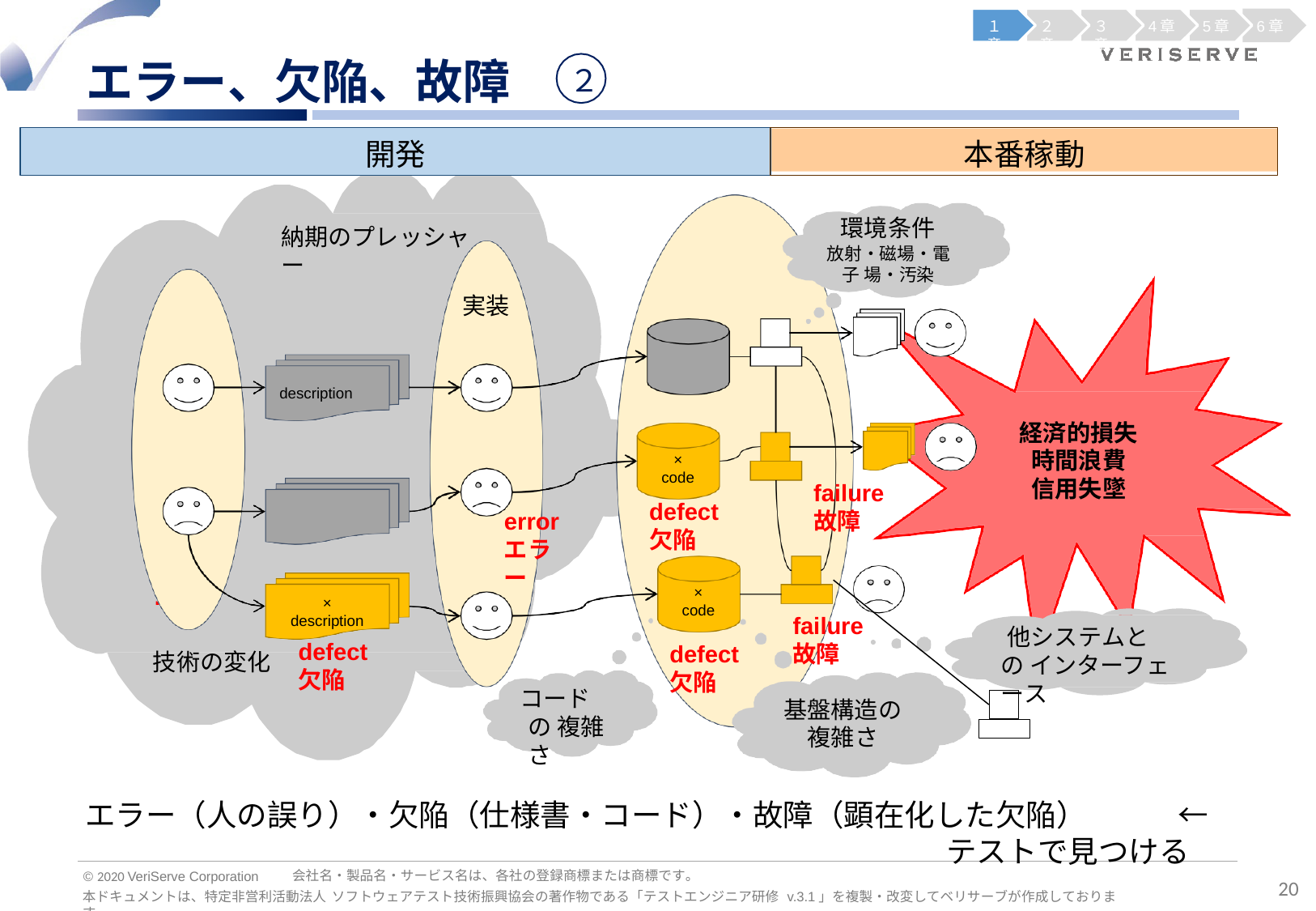

１章
２章
３章
4章
5章
6章
エラー、欠陥、故障

２

本番稼動
開発

環境条件
放射・磁場・電子 場・汚染
納期のプレッシャー
Test  &Release

実装
設計
code
description
経済的損失 時間浪費 信用失墜

×
code

failure
故障
defect
欠陥
error
エラー
description
error
エラー

×
code
×
description

failure
故障
他システムとの インターフェース
defect
欠陥

defect

技術の変化
欠陥
コードの 複雑さ

基盤構造の 複雑さ

エラー（人の誤り）・欠陥（仕様書・コード）・故障（顕在化した欠陥）	←	テストで見つける
会社名・製品名・サービス名は、各社の登録商標または商標です。
© 2020 VeriServe Corporation
20
本ドキュメントは、特定非営利活動法人 ソフトウェアテスト技術振興協会の著作物である「テストエンジニア研修 v.3.1」を複製・改変してベリサーブが作成しております。